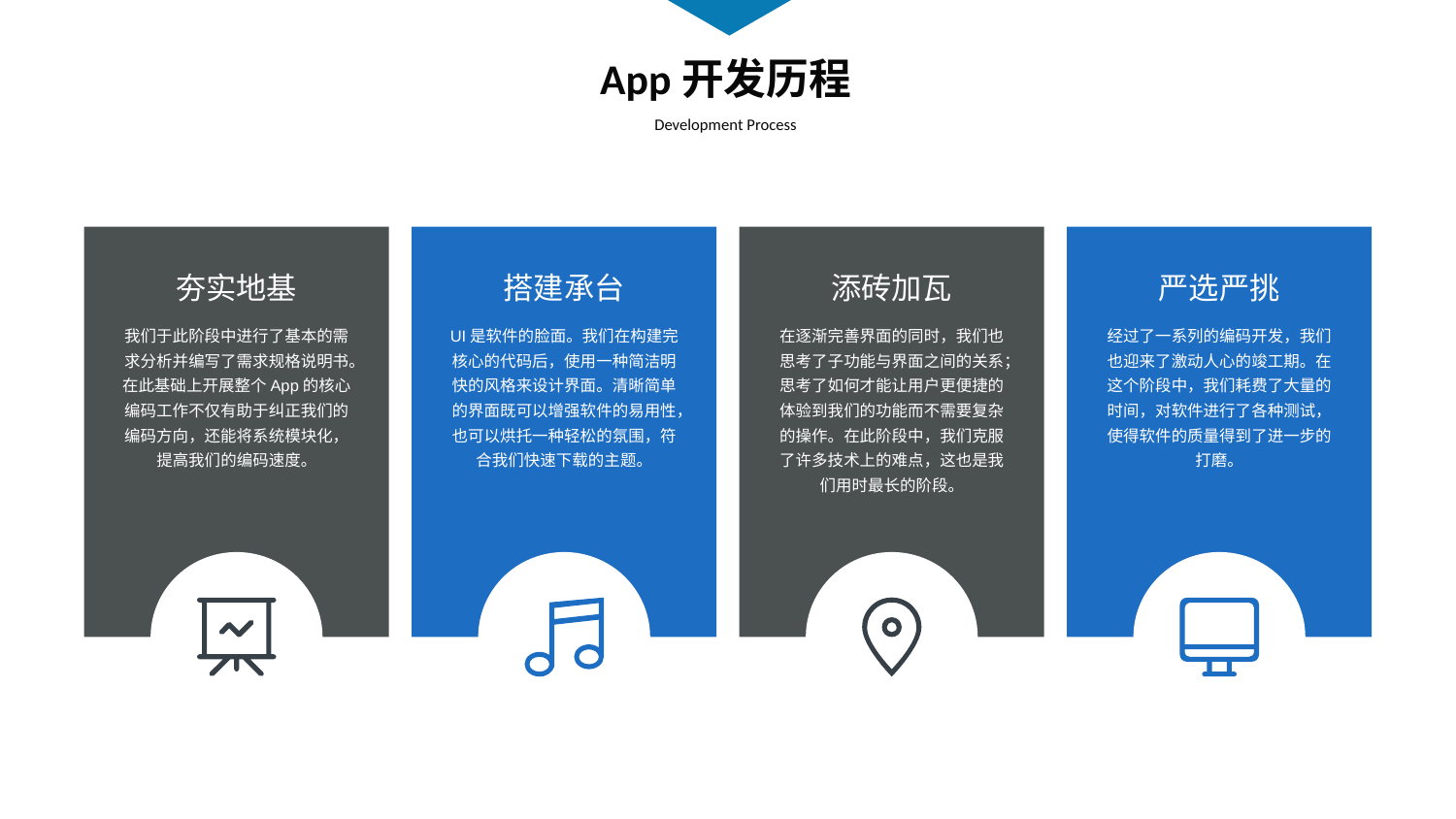

App开发历程
Development Process

夯实地基
我们于此阶段中进行了基本的需求分析并编写了需求规格说明书。在此基础上开展整个App的核心编码工作不仅有助于纠正我们的编码方向，还能将系统模块化，提高我们的编码速度。

搭建承台
UI是软件的脸面。我们在构建完核心的代码后，使用一种简洁明快的风格来设计界面。清晰简单的界面既可以增强软件的易用性，也可以烘托一种轻松的氛围，符合我们快速下载的主题。

添砖加瓦
在逐渐完善界面的同时，我们也思考了子功能与界面之间的关系；思考了如何才能让用户更便捷的体验到我们的功能而不需要复杂的操作。在此阶段中，我们克服了许多技术上的难点，这也是我们用时最长的阶段。

严选严挑
经过了一系列的编码开发，我们也迎来了激动人心的竣工期。在这个阶段中，我们耗费了大量的时间，对软件进行了各种测试，使得软件的质量得到了进一步的打磨。